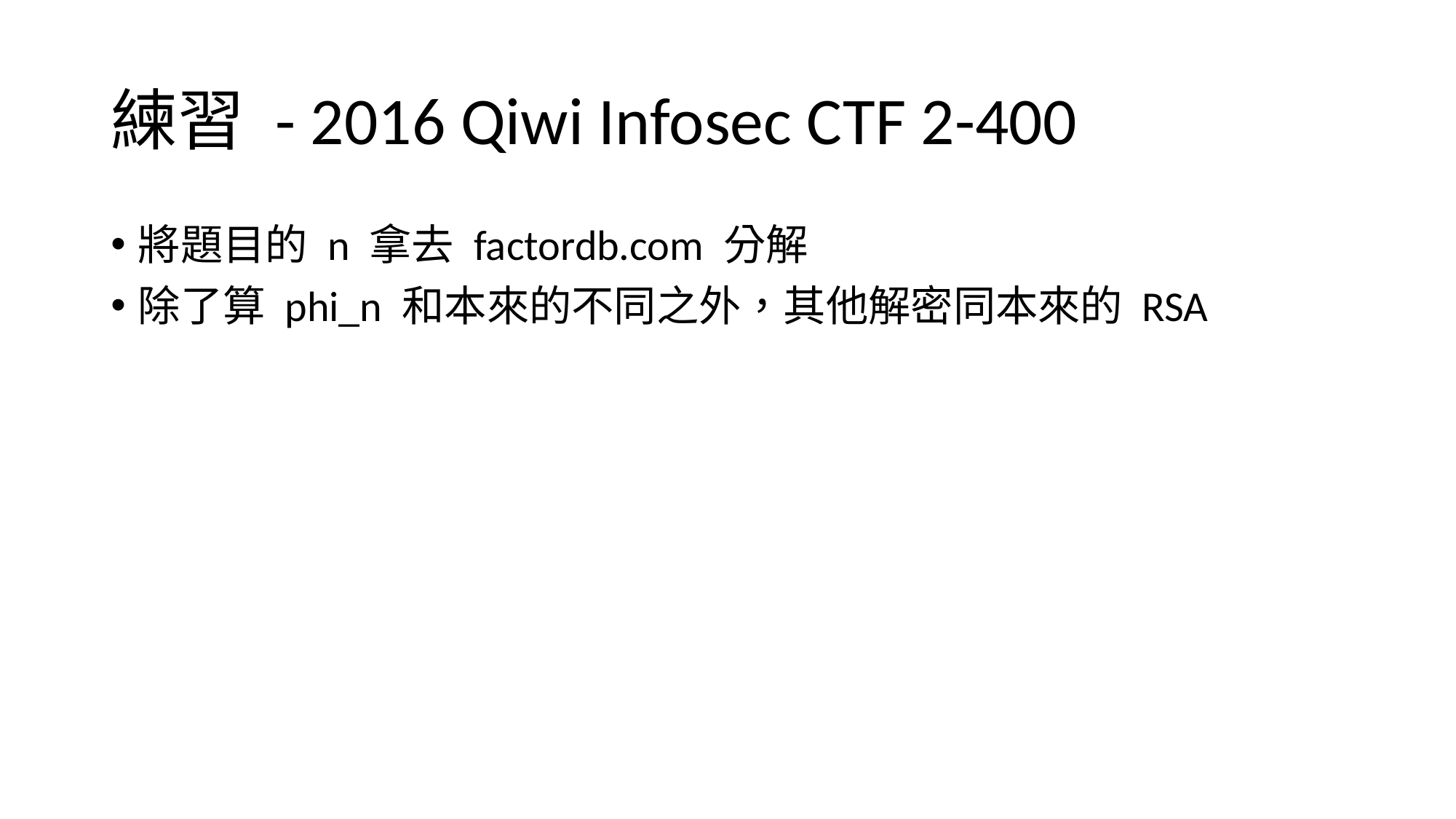

# 練習 - 2016 Qiwi Infosec CTF 2-400
將題目的 n 拿去 factordb.com 分解
除了算 phi_n 和本來的不同之外，其他解密同本來的 RSA